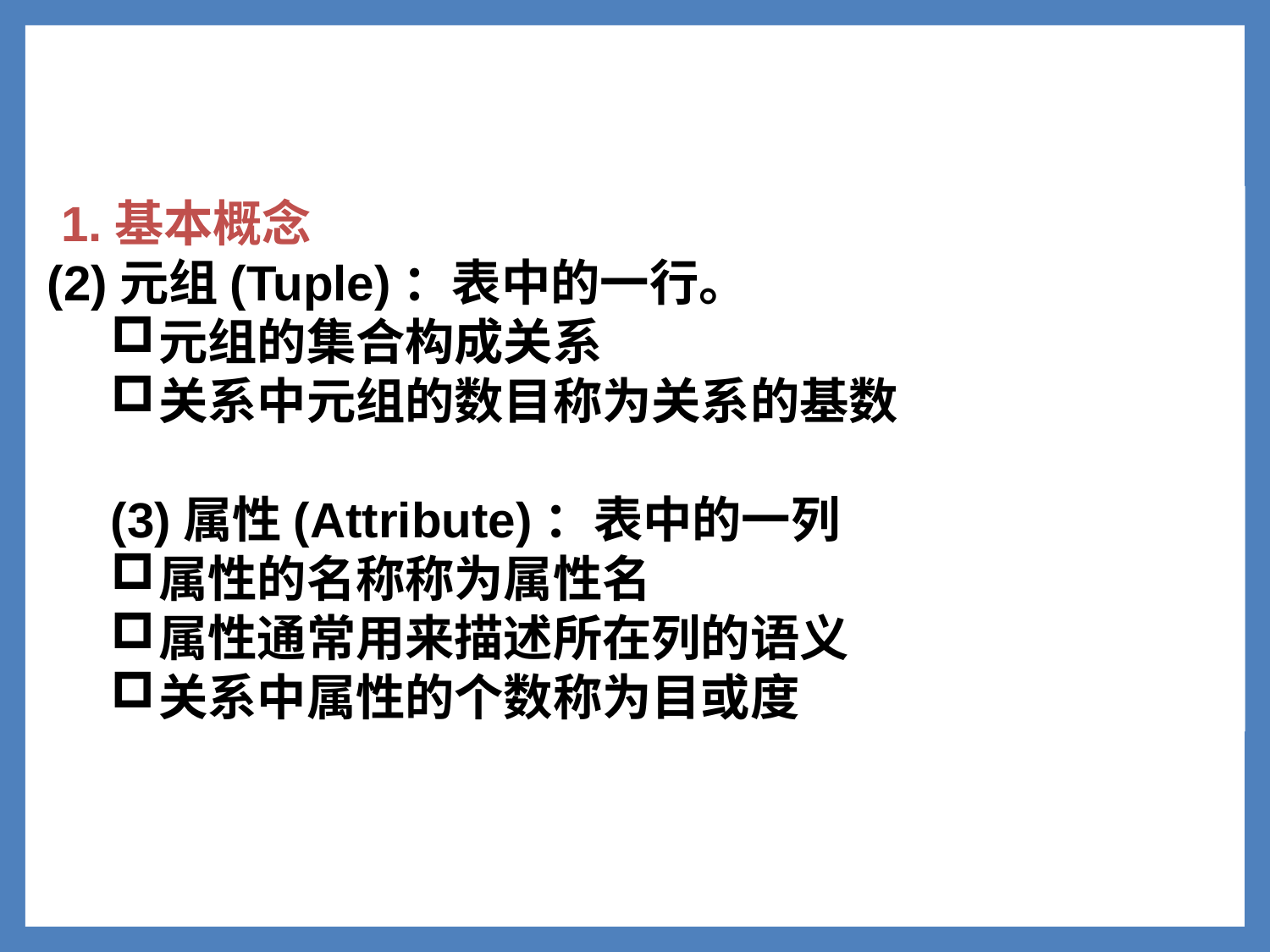

1.基本概念
(2)元组(Tuple)：表中的一行。
元组的集合构成关系
关系中元组的数目称为关系的基数

(3)属性(Attribute)：表中的一列
属性的名称称为属性名
属性通常用来描述所在列的语义
关系中属性的个数称为目或度
1